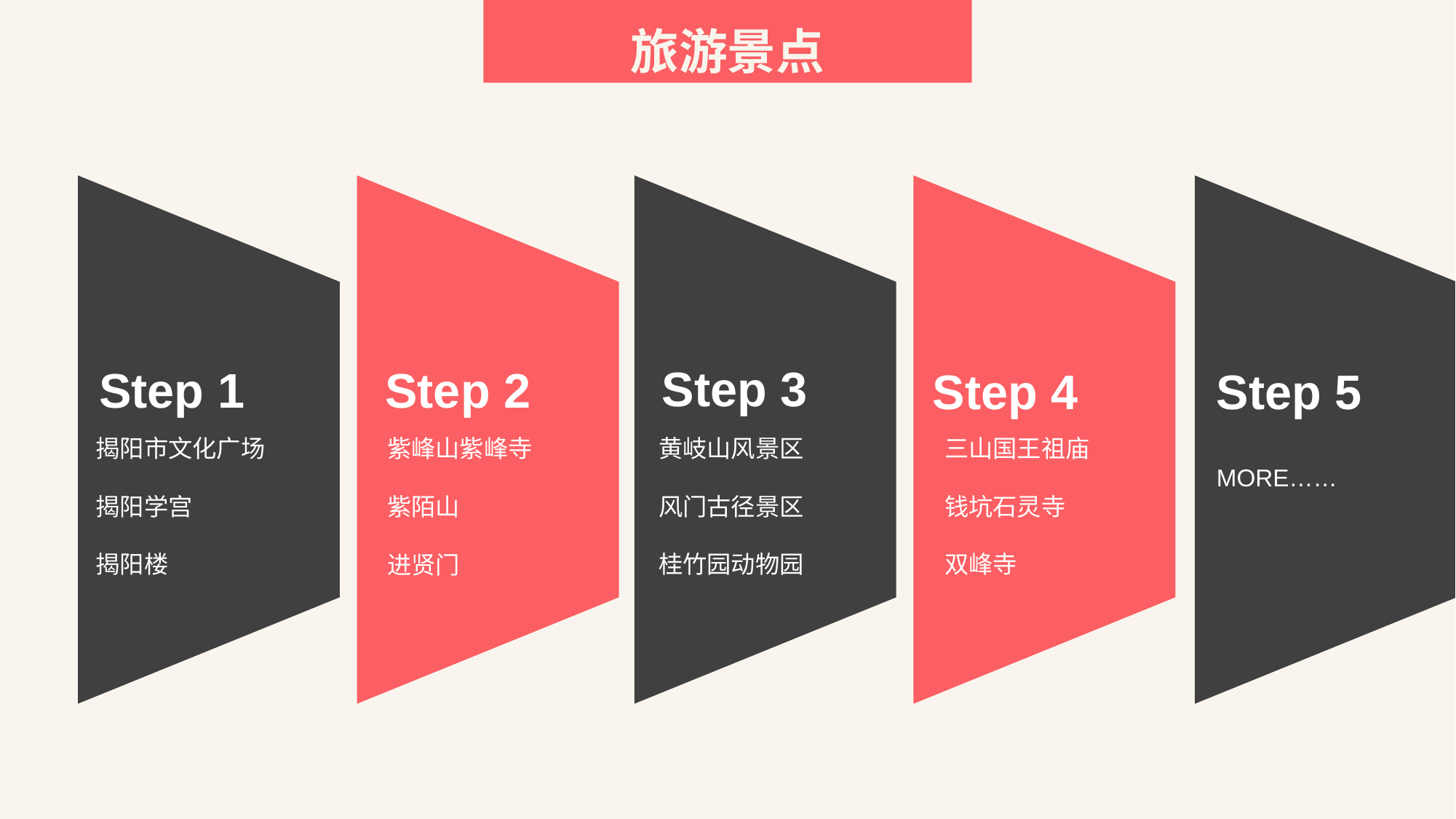

旅游景点

Step 3
Step 1
Step 2
Step 5
Step 4

MORE……
三山国王祖庙

钱坑石灵寺

双峰寺
揭阳市文化广场

揭阳学宫

揭阳楼
黄岐山风景区

风门古径景区

桂竹园动物园
紫峰山紫峰寺

紫陌山

进贤门